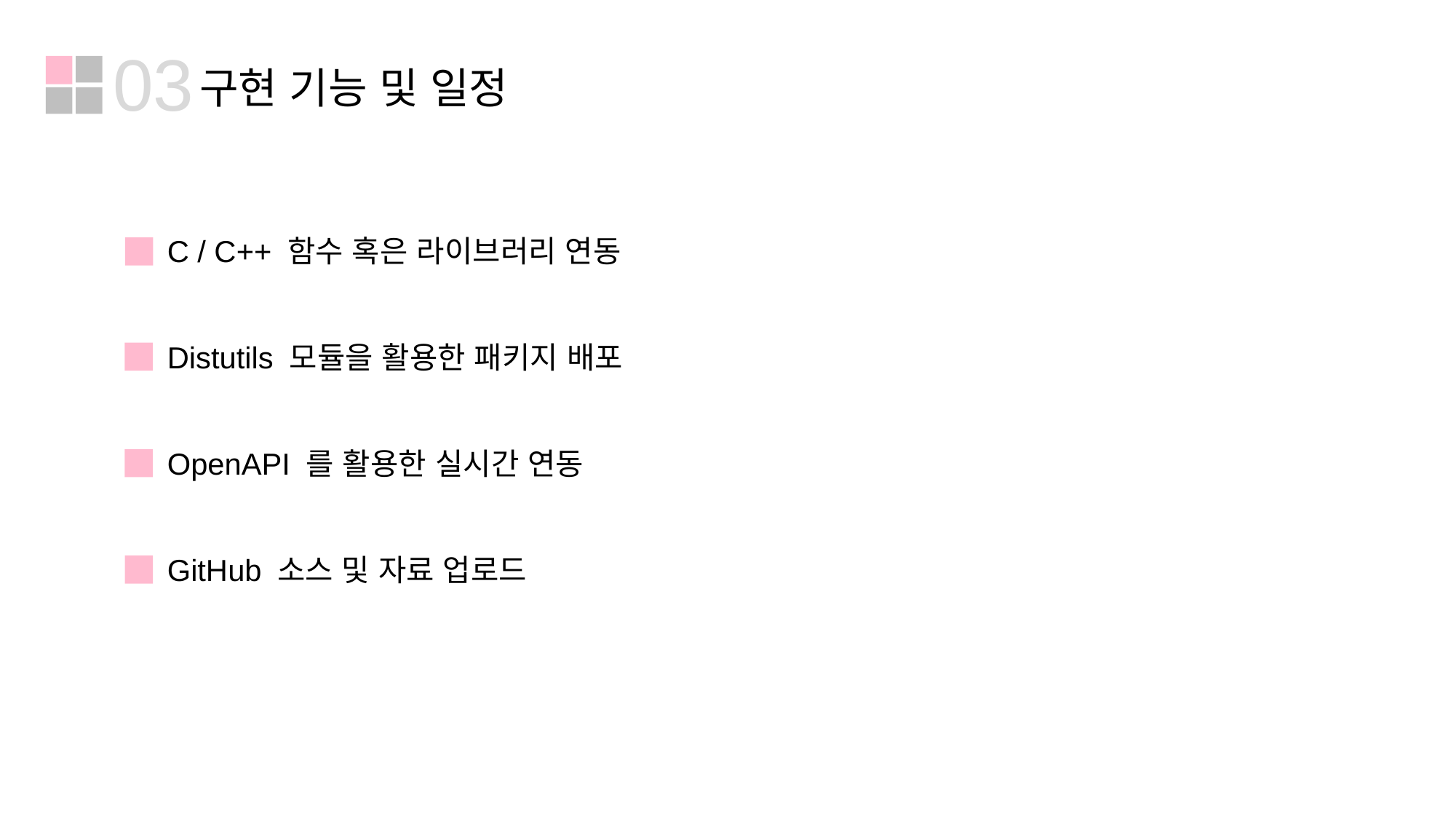

03
구현 기능 및 일정

C / C++ 함수 혹은 라이브러리 연동

Distutils 모듈을 활용한 패키지 배포

OpenAPI 를 활용한 실시간 연동

GitHub 소스 및 자료 업로드